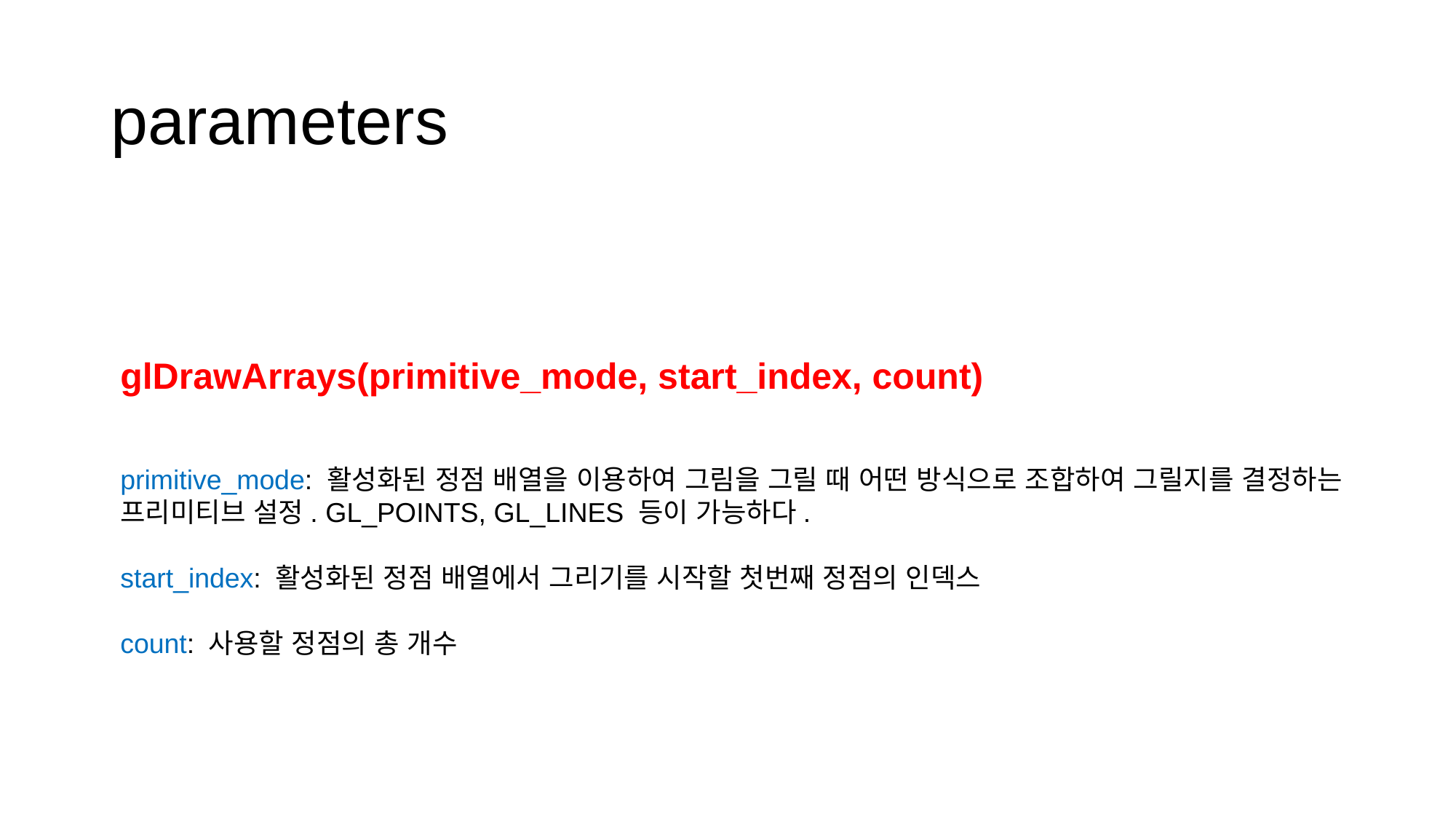

# parameters
glDrawArrays(primitive_mode, start_index, count)

primitive_mode: 활성화된 정점 배열을 이용하여 그림을 그릴 때 어떤 방식으로 조합하여 그릴지를 결정하는 프리미티브 설정. GL_POINTS, GL_LINES 등이 가능하다.

start_index: 활성화된 정점 배열에서 그리기를 시작할 첫번째 정점의 인덱스

count: 사용할 정점의 총 개수